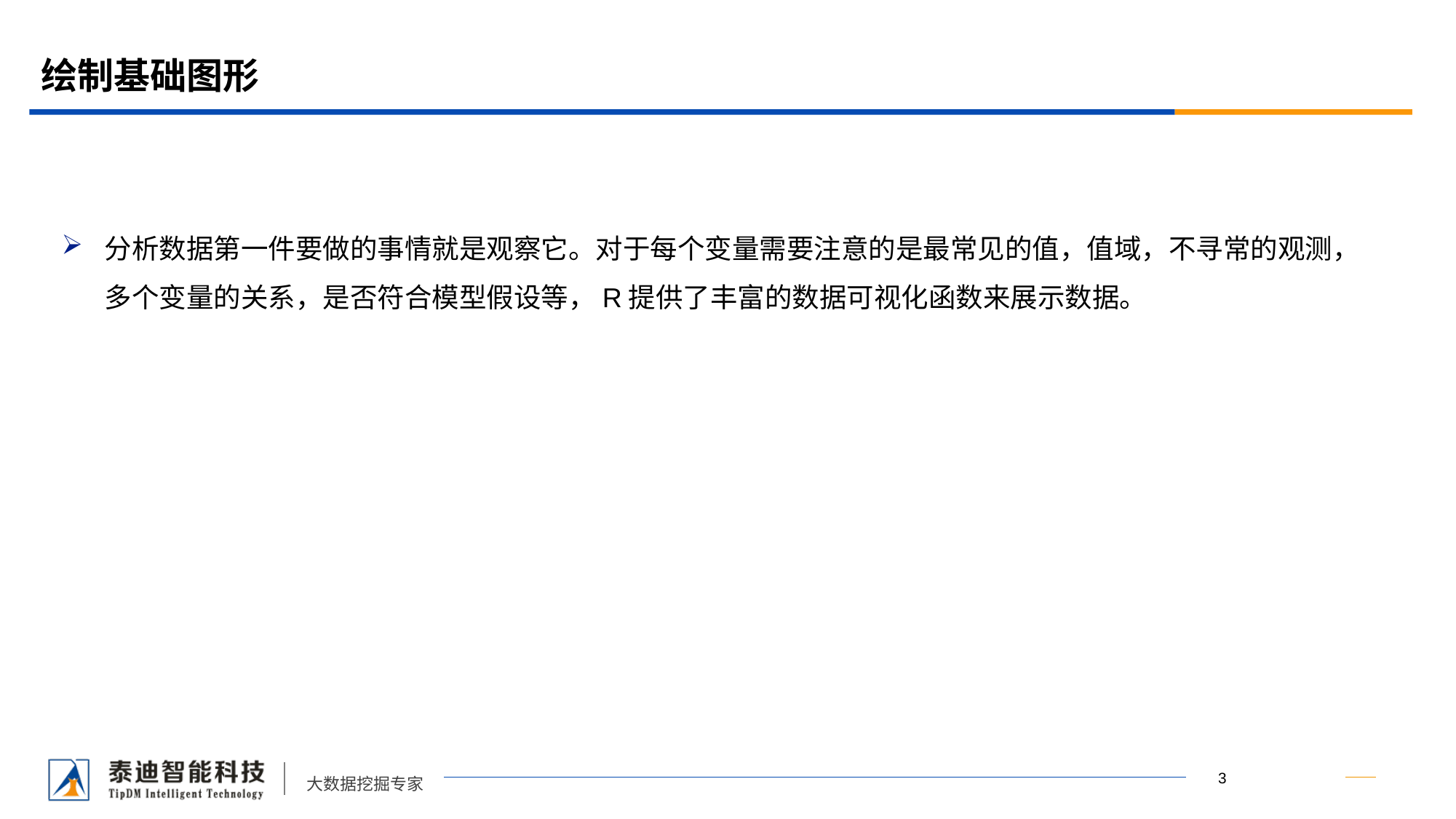

# 绘制基础图形
分析数据第一件要做的事情就是观察它。对于每个变量需要注意的是最常见的值，值域，不寻常的观测，多个变量的关系，是否符合模型假设等，R提供了丰富的数据可视化函数来展示数据。